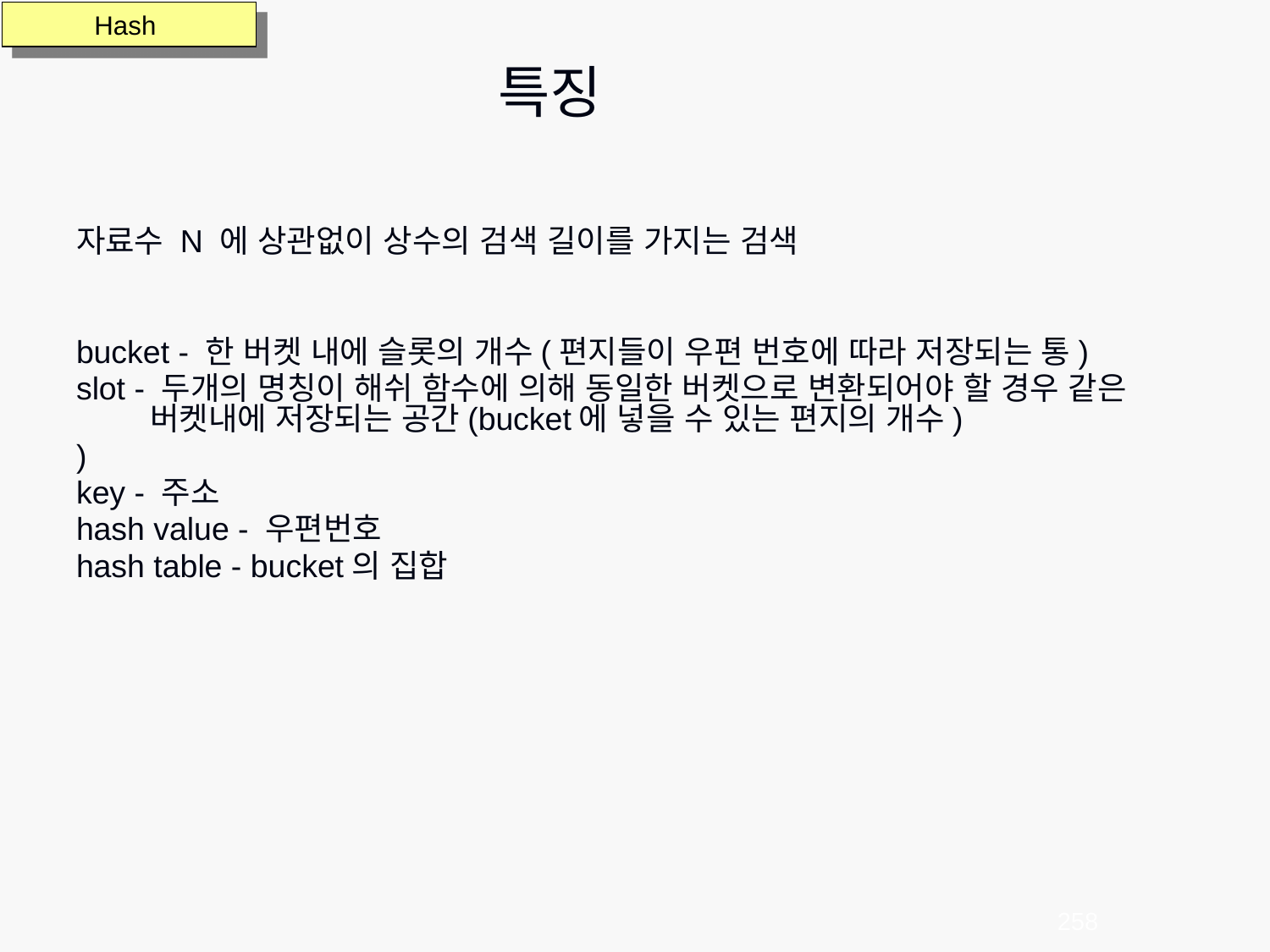

특징
자료수 N 에 상관없이 상수의 검색 길이를 가지는 검색

bucket - 한 버켓 내에 슬롯의 개수(편지들이 우편 번호에 따라 저장되는 통)
slot - 두개의 명칭이 해쉬 함수에 의해 동일한 버켓으로 변환되어야 할 경우 같은 버켓내에 저장되는 공간(bucket에 넣을 수 있는 편지의 개수)
)
key - 주소
hash value - 우편번호
hash table - bucket의 집합
Hash
258